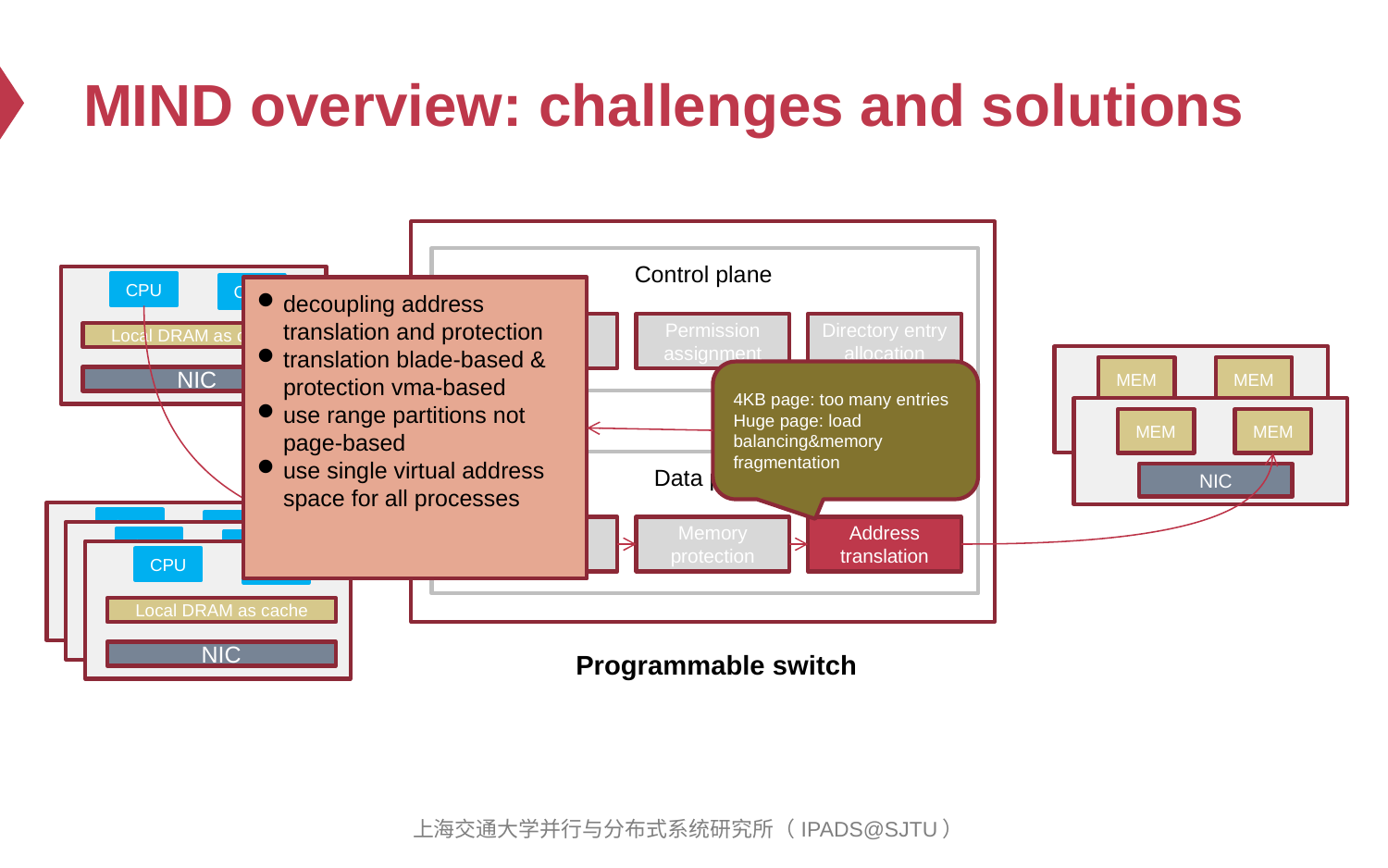

# MIND overview: challenges and solutions

Control plane

CPU
CPU
decoupling address translation and protection
translation blade-based & protection vma-based
use range partitions not page-based
use single virtual address space for all processes

Memory allocation
Permission assignment
Directory entry allocation
Local DRAM as cache

MEM
MEM
4KB page: too many entries
Huge page: load balancing&memory fragmentation
NIC

MEM
MEM
NIC

   Data plane
NIC

CPU
CPU
Cache directory
Memory protection
Address translation

CPU
CPU

CPU
CPU
Local DRAM as cache
Local DRAM as cache
Local DRAM as cache
NIC
NIC
NIC
Programmable switch
17
上海交通大学并行与分布式系统研究所（IPADS@SJTU）